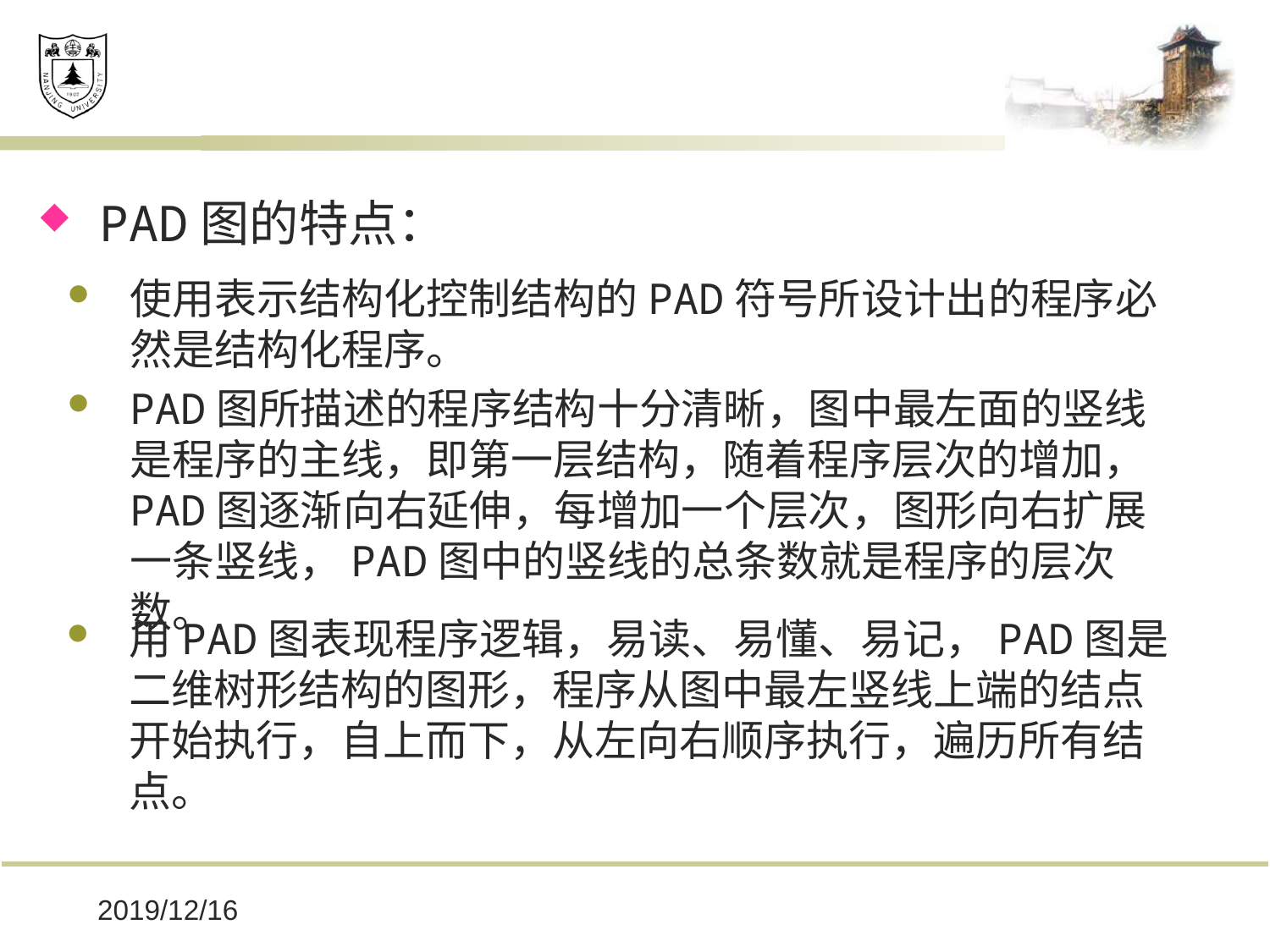

PAD图的特点：
使用表示结构化控制结构的PAD符号所设计出的程序必然是结构化程序。
PAD图所描述的程序结构十分清晰，图中最左面的竖线是程序的主线，即第一层结构，随着程序层次的增加，PAD图逐渐向右延伸，每增加一个层次，图形向右扩展一条竖线，PAD图中的竖线的总条数就是程序的层次数。
用PAD图表现程序逻辑，易读、易懂、易记，PAD图是二维树形结构的图形，程序从图中最左竖线上端的结点开始执行，自上而下，从左向右顺序执行，遍历所有结点。
2019/12/16